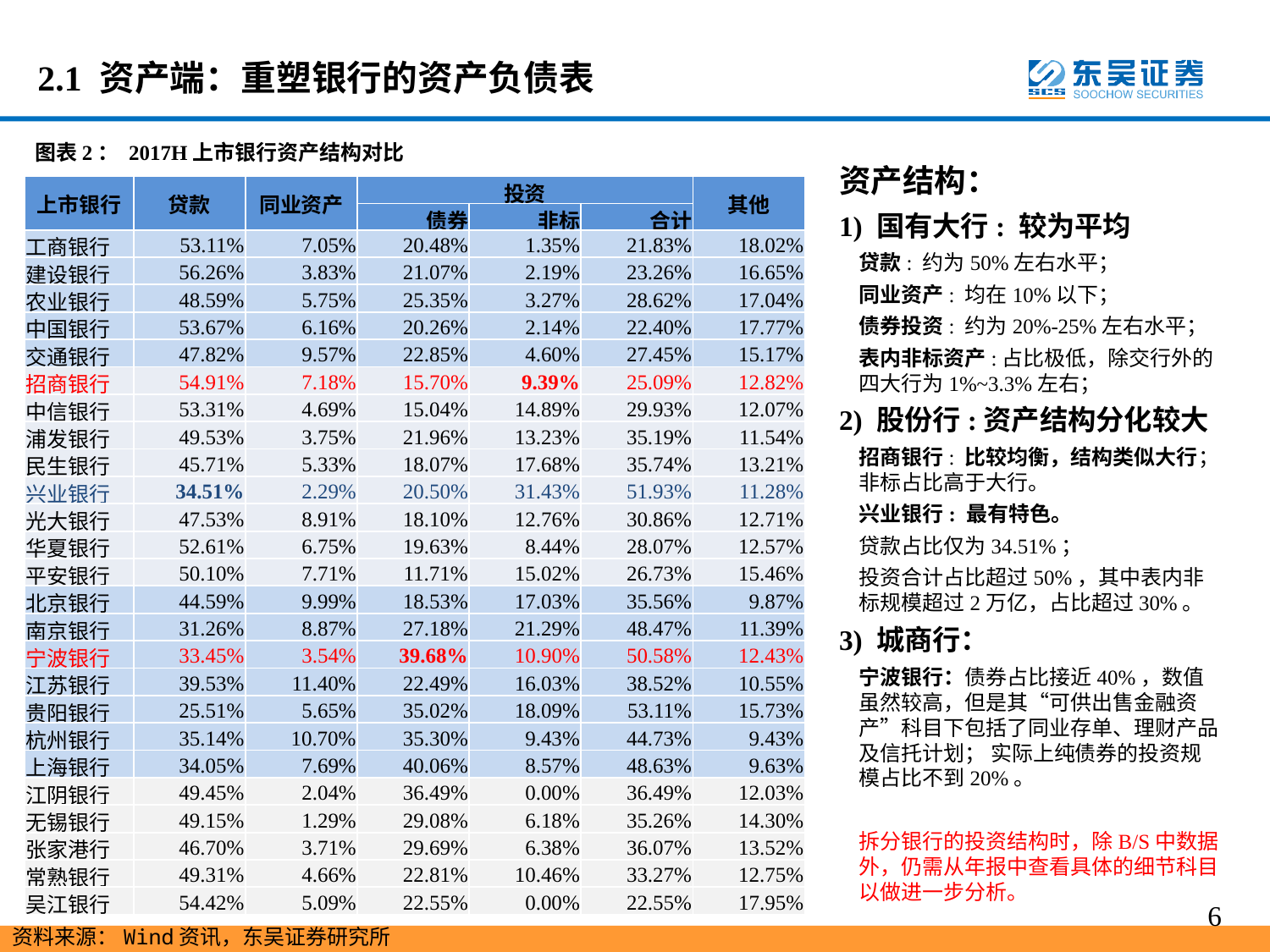

2.1 资产端：重塑银行的资产负债表
图表2： 2017H上市银行资产结构对比
资产结构：
1) 国有大行: 较为平均
贷款: 约为50%左右水平；
同业资产: 均在10%以下；
债券投资: 约为20%-25%左右水平；
表内非标资产:占比极低，除交行外的四大行为1%~3.3%左右；
2) 股份行:资产结构分化较大
招商银行: 比较均衡，结构类似大行；非标占比高于大行。
兴业银行: 最有特色。
贷款占比仅为34.51%；
投资合计占比超过50%，其中表内非标规模超过2万亿，占比超过30%。
3) 城商行：
宁波银行：债券占比接近40%，数值虽然较高，但是其“可供出售金融资产”科目下包括了同业存单、理财产品及信托计划； 实际上纯债券的投资规模占比不到20%。

拆分银行的投资结构时，除B/S中数据外，仍需从年报中查看具体的细节科目以做进一步分析。
| 上市银行 | 贷款 | 同业资产 | 投资 |  |  | 其他 |
| --- | --- | --- | --- | --- | --- | --- |
|  |  |  | 债券 | 非标 | 合计 |  |
| 工商银行 | 53.11% | 7.05% | 20.48% | 1.35% | 21.83% | 18.02% |
| 建设银行 | 56.26% | 3.83% | 21.07% | 2.19% | 23.26% | 16.65% |
| 农业银行 | 48.59% | 5.75% | 25.35% | 3.27% | 28.62% | 17.04% |
| 中国银行 | 53.67% | 6.16% | 20.26% | 2.14% | 22.40% | 17.77% |
| 交通银行 | 47.82% | 9.57% | 22.85% | 4.60% | 27.45% | 15.17% |
| 招商银行 | 54.91% | 7.18% | 15.70% | 9.39% | 25.09% | 12.82% |
| 中信银行 | 53.31% | 4.69% | 15.04% | 14.89% | 29.93% | 12.07% |
| 浦发银行 | 49.53% | 3.75% | 21.96% | 13.23% | 35.19% | 11.54% |
| 民生银行 | 45.71% | 5.33% | 18.07% | 17.68% | 35.74% | 13.21% |
| 兴业银行 | 34.51% | 2.29% | 20.50% | 31.43% | 51.93% | 11.28% |
| 光大银行 | 47.53% | 8.91% | 18.10% | 12.76% | 30.86% | 12.71% |
| 华夏银行 | 52.61% | 6.75% | 19.63% | 8.44% | 28.07% | 12.57% |
| 平安银行 | 50.10% | 7.71% | 11.71% | 15.02% | 26.73% | 15.46% |
| 北京银行 | 44.59% | 9.99% | 18.53% | 17.03% | 35.56% | 9.87% |
| 南京银行 | 31.26% | 8.87% | 27.18% | 21.29% | 48.47% | 11.39% |
| 宁波银行 | 33.45% | 3.54% | 39.68% | 10.90% | 50.58% | 12.43% |
| 江苏银行 | 39.53% | 11.40% | 22.49% | 16.03% | 38.52% | 10.55% |
| 贵阳银行 | 25.51% | 5.65% | 35.02% | 18.09% | 53.11% | 15.73% |
| 杭州银行 | 35.14% | 10.70% | 35.30% | 9.43% | 44.73% | 9.43% |
| 上海银行 | 34.05% | 7.69% | 40.06% | 8.57% | 48.63% | 9.63% |
| 江阴银行 | 49.45% | 2.04% | 36.49% | 0.00% | 36.49% | 12.03% |
| 无锡银行 | 49.15% | 1.29% | 29.08% | 6.18% | 35.26% | 14.30% |
| 张家港行 | 46.70% | 3.71% | 29.69% | 6.38% | 36.07% | 13.52% |
| 常熟银行 | 49.31% | 4.66% | 22.81% | 10.46% | 33.27% | 12.75% |
| 吴江银行 | 54.42% | 5.09% | 22.55% | 0.00% | 22.55% | 17.95% |
6
资料来源：Wind资讯，东吴证券研究所